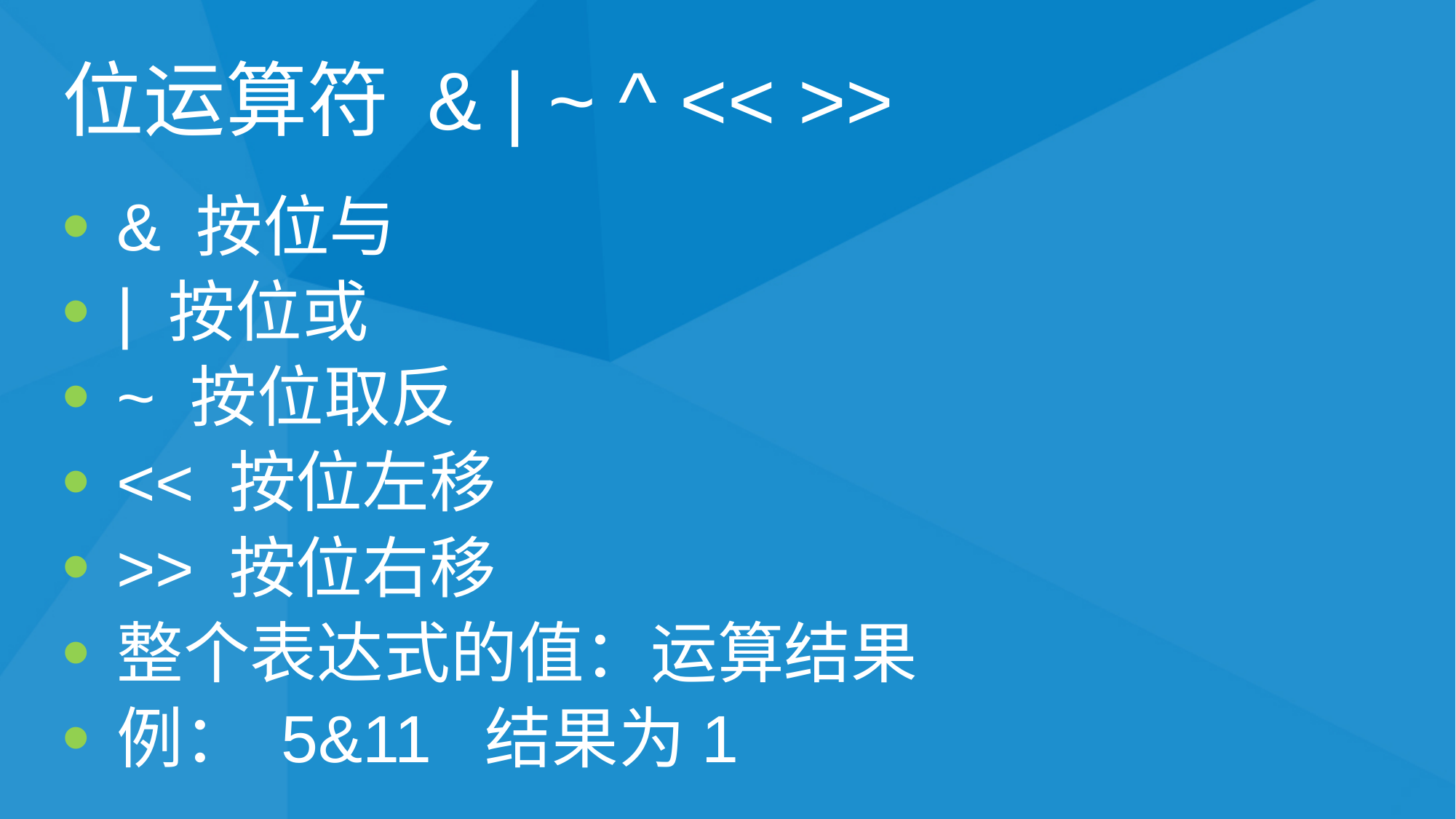

# 位运算符 & | ~ ^ << >>
& 按位与
| 按位或
~ 按位取反
<< 按位左移
>> 按位右移
整个表达式的值：运算结果
例： 5&11  结果为1